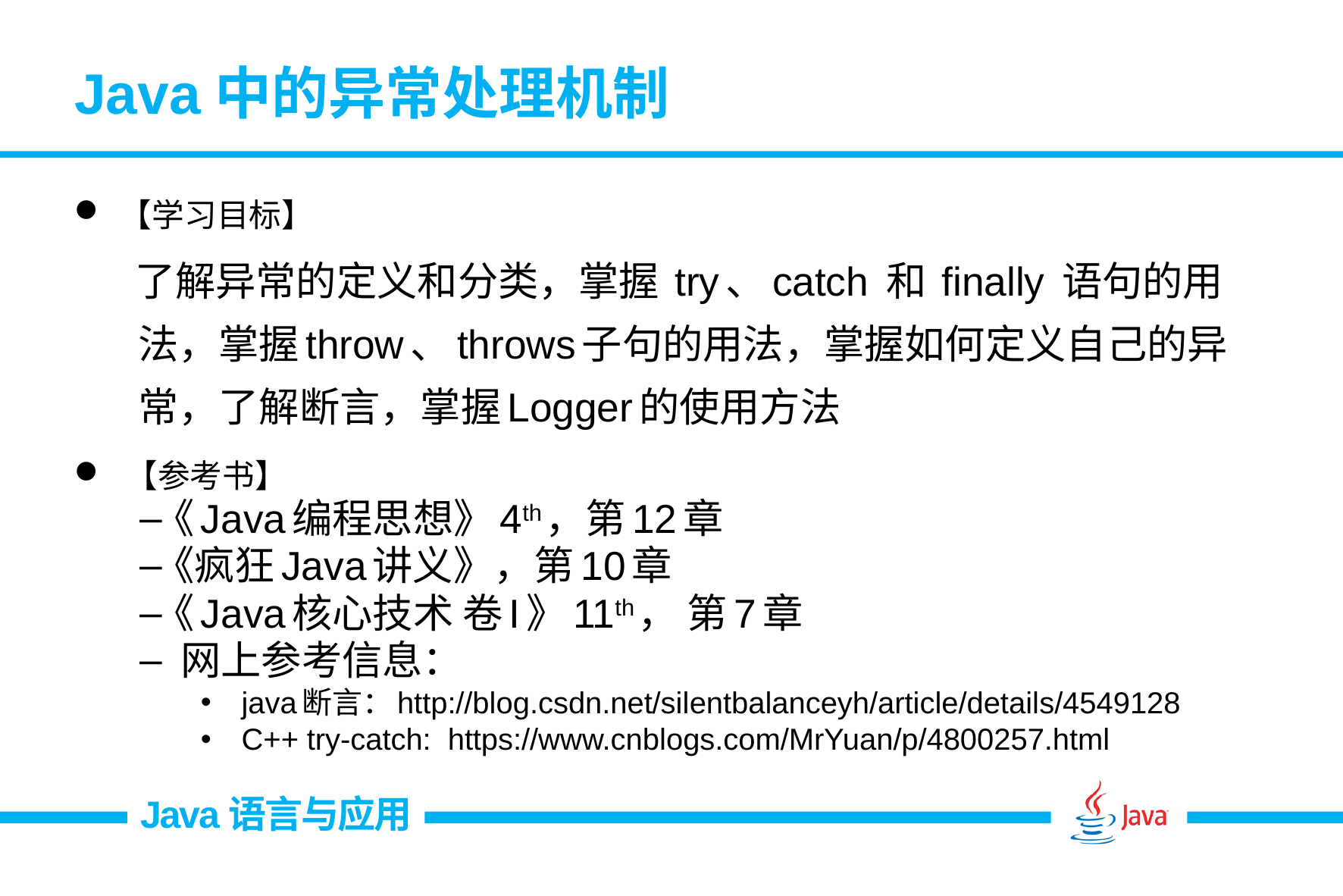

3
# Java中的异常处理机制
【学习目标】
了解异常的定义和分类，掌握 try、catch 和 finally 语句的用法，掌握throw、throws子句的用法，掌握如何定义自己的异常，了解断言，掌握Logger的使用方法
【参考书】
《Java编程思想》4th，第12章
《疯狂Java讲义》，第10章
《Java核心技术 卷I》11th， 第7章
网上参考信息：
java断言：http://blog.csdn.net/silentbalanceyh/article/details/4549128
C++ try-catch:  https://www.cnblogs.com/MrYuan/p/4800257.html